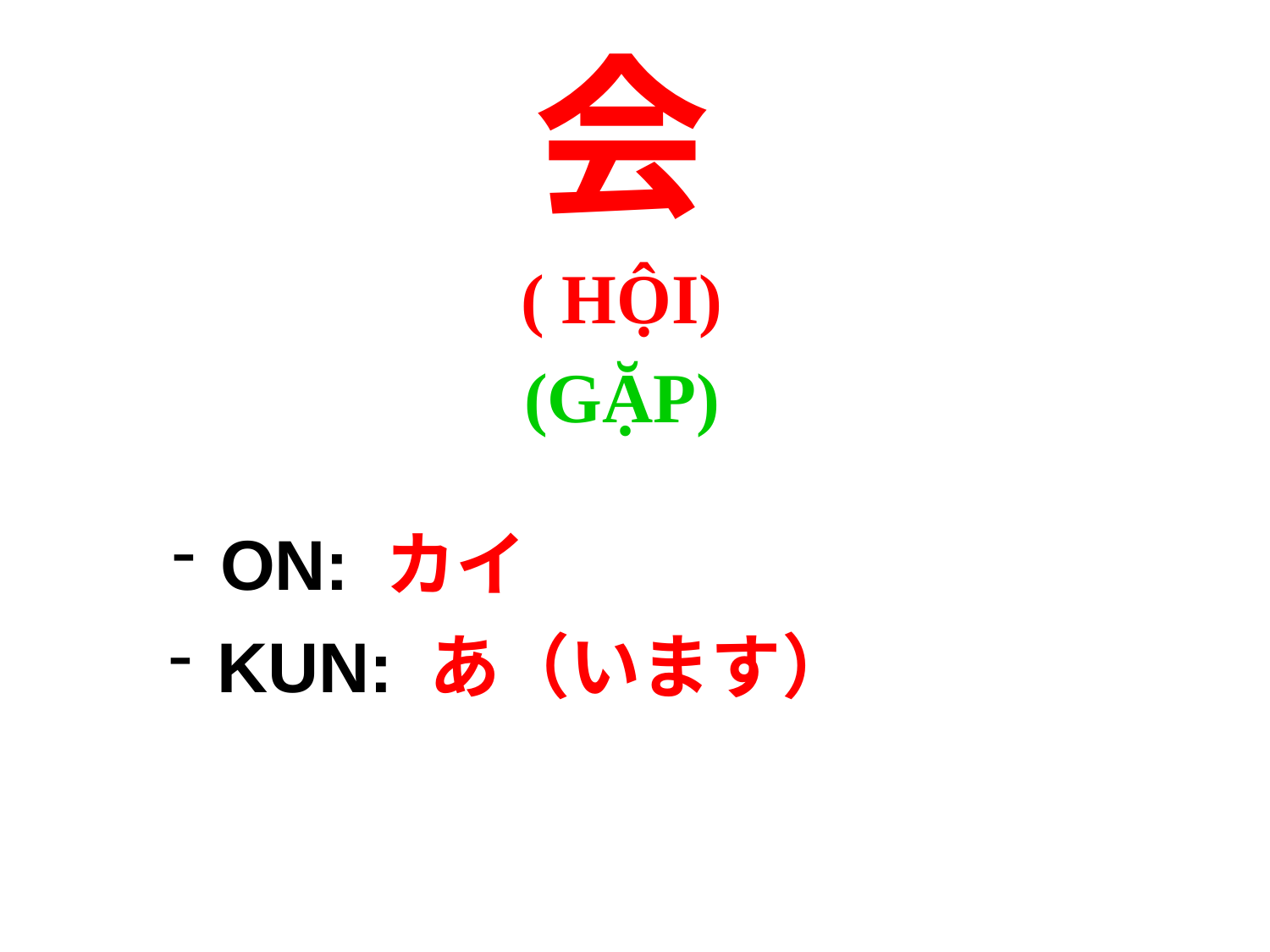

会
( HỘI)
(GẶP)
ON: カイ

KUN: あ（います）